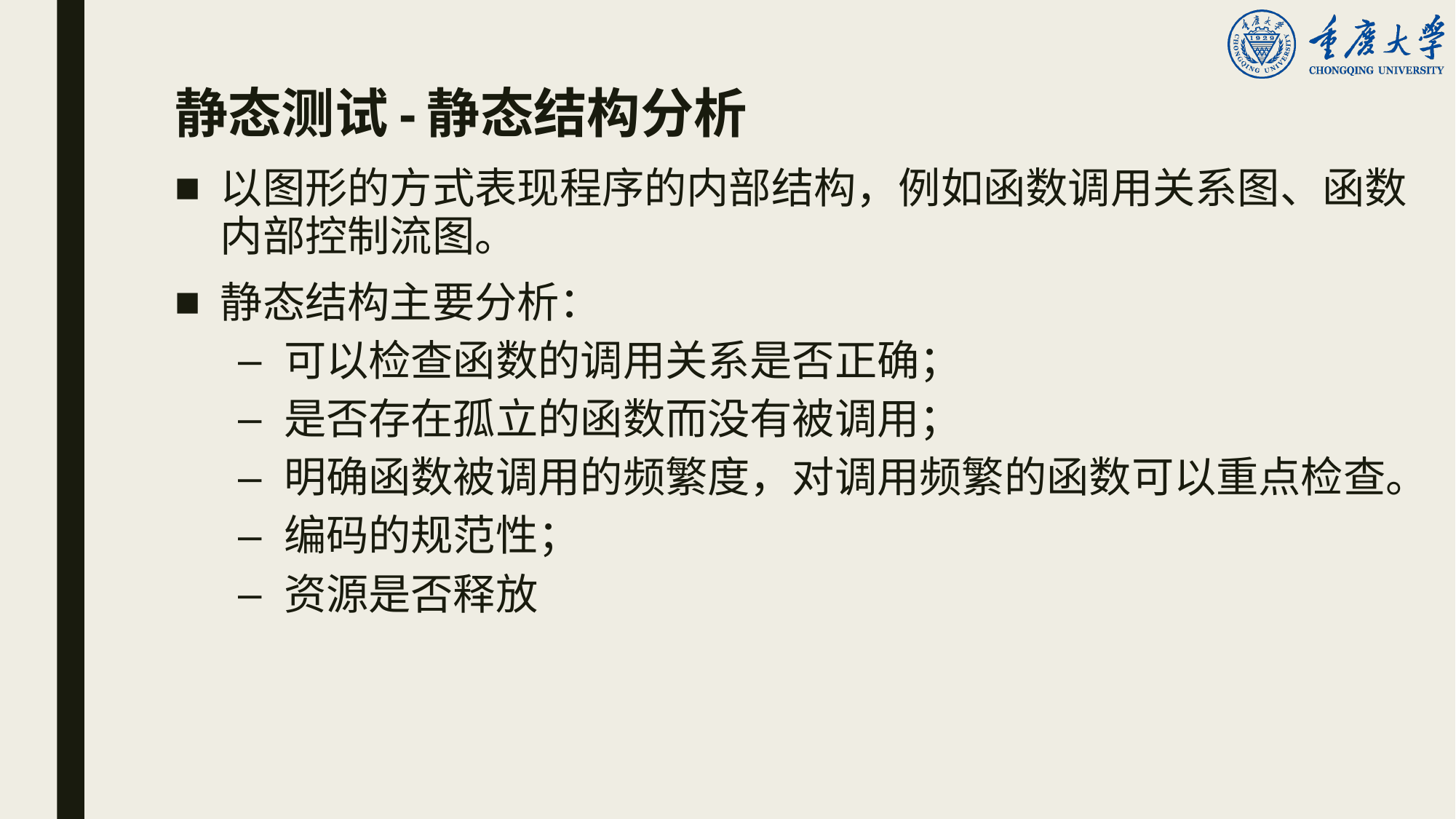

# 静态测试-静态结构分析
以图形的方式表现程序的内部结构，例如函数调用关系图、函数内部控制流图。
静态结构主要分析：
可以检查函数的调用关系是否正确；
是否存在孤立的函数而没有被调用；
明确函数被调用的频繁度，对调用频繁的函数可以重点检查。
编码的规范性；
资源是否释放